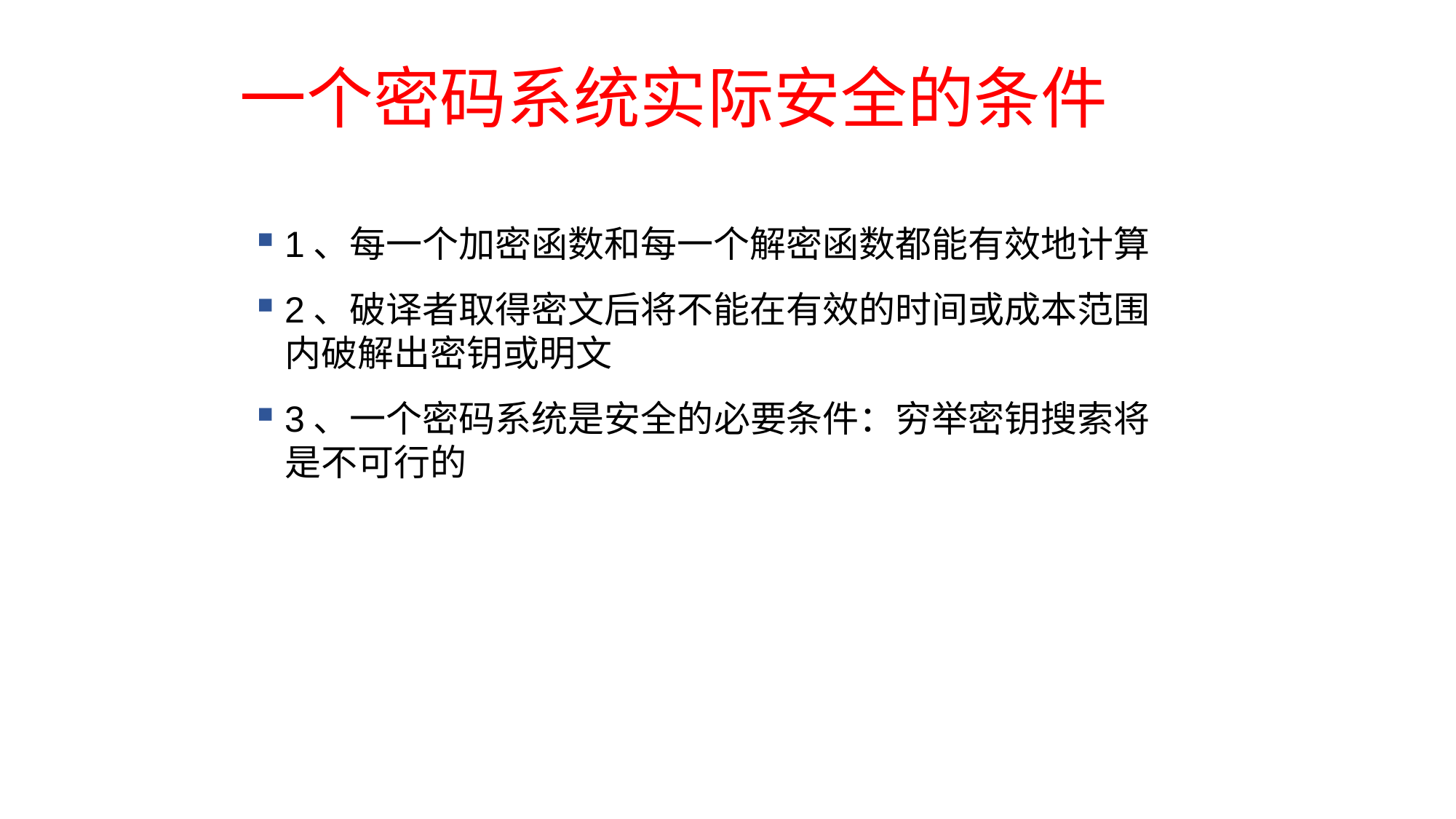

# 一个密码系统实际安全的条件
1、每一个加密函数和每一个解密函数都能有效地计算
2、破译者取得密文后将不能在有效的时间或成本范围内破解出密钥或明文
3、一个密码系统是安全的必要条件：穷举密钥搜索将是不可行的